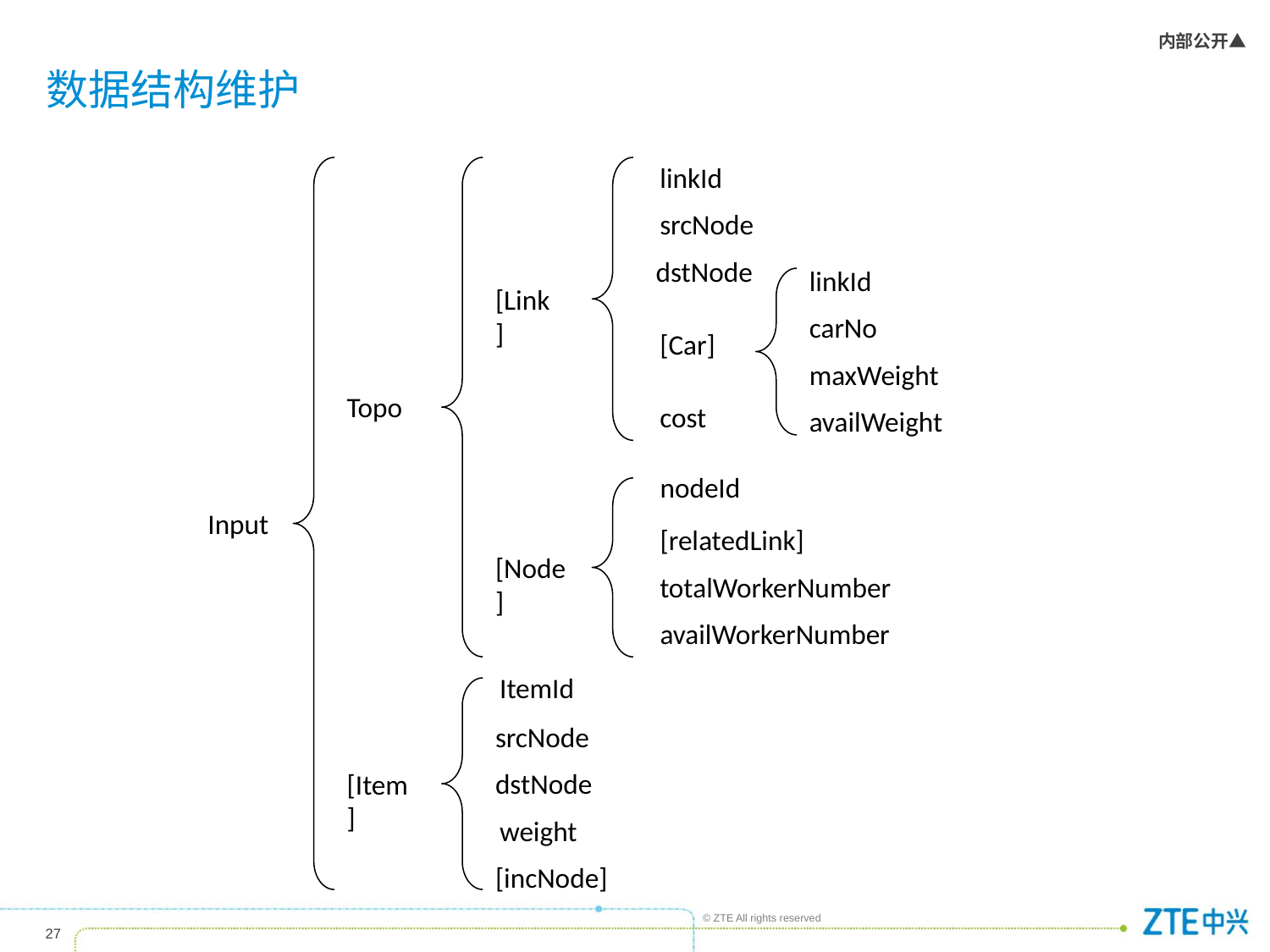

# 数据结构维护
linkId

srcNode
dstNode
linkId

[Link]
carNo
[Car]
maxWeight
Topo
cost
availWeight
nodeId

Input
[relatedLink]
[Node]
totalWorkerNumber
availWorkerNumber
ItemId

srcNode
dstNode
[Item]
weight
[incNode]